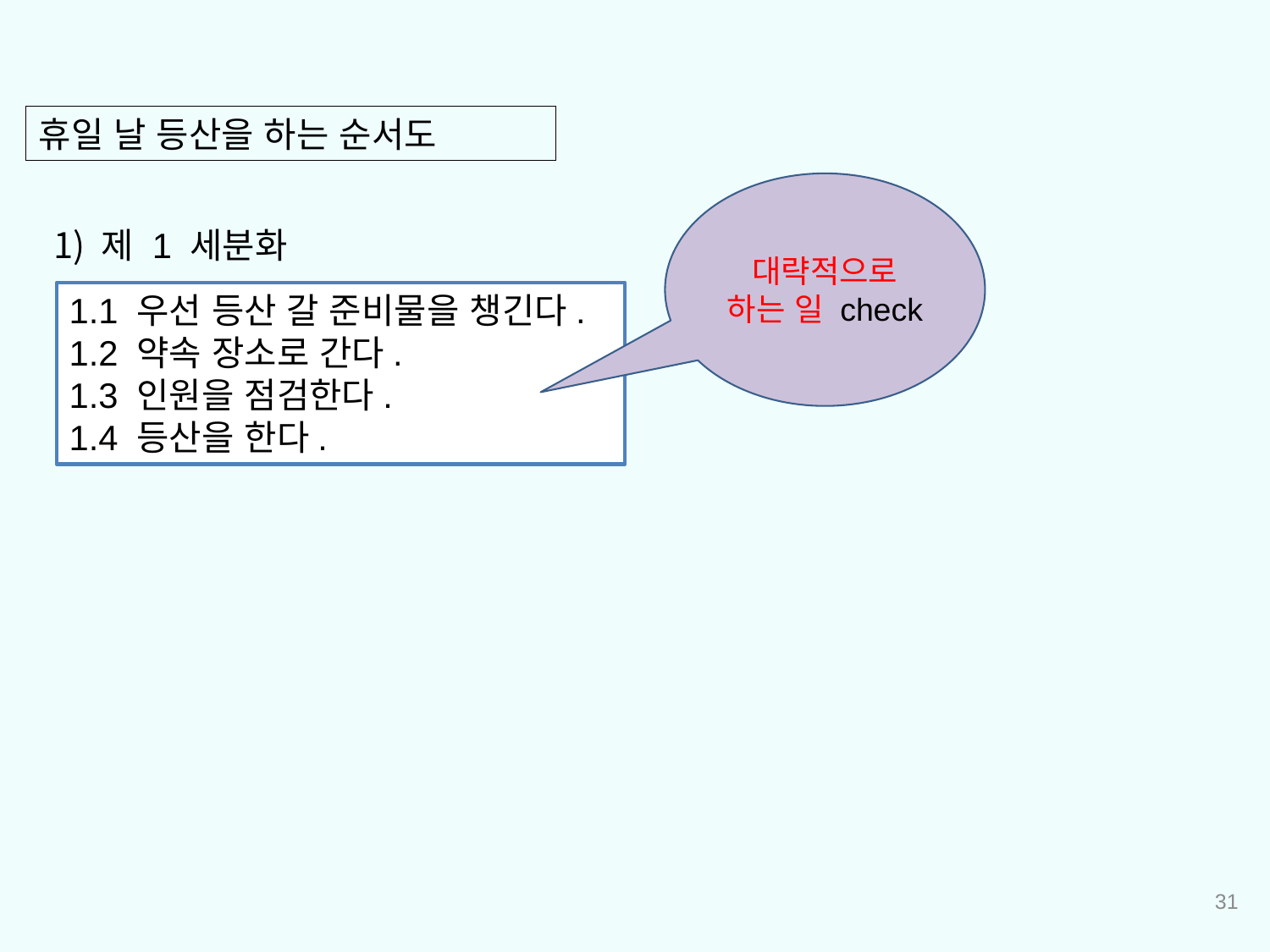

휴일 날 등산을 하는 순서도
대략적으로 하는 일 check
제 1 세분화
1.1 우선 등산 갈 준비물을 챙긴다.
1.2 약속 장소로 간다.
1.3 인원을 점검한다.
1.4 등산을 한다.
31